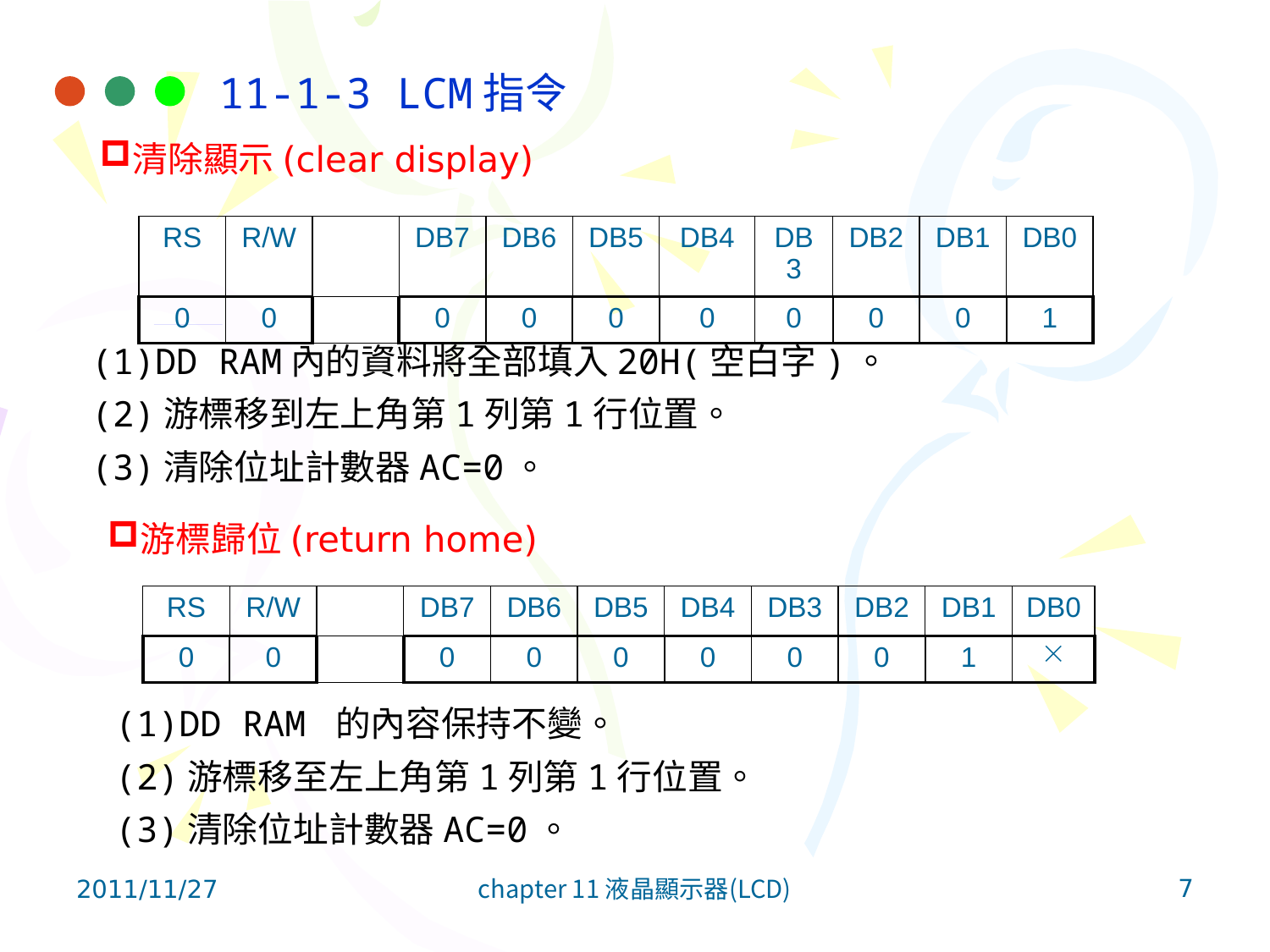

11-1-3 LCM指令

清除顯示(clear display)
| RS | R/W |  | DB7 | DB6 | DB5 | DB4 | DB3 | DB2 | DB1 | DB0 |
| --- | --- | --- | --- | --- | --- | --- | --- | --- | --- | --- |
| 0 | 0 |  | 0 | 0 | 0 | 0 | 0 | 0 | 0 | 1 |
(1)DD RAM內的資料將全部填入20H(空白字)。
(2)游標移到左上角第1列第1行位置。
(3)清除位址計數器AC=0。

游標歸位(return home)
| RS | R/W |  | DB7 | DB6 | DB5 | DB4 | DB3 | DB2 | DB1 | DB0 |
| --- | --- | --- | --- | --- | --- | --- | --- | --- | --- | --- |
| 0 | 0 |  | 0 | 0 | 0 | 0 | 0 | 0 | 1 | × |
(1)DD RAM 的內容保持不變。
(2)游標移至左上角第1列第1行位置。
(3)清除位址計數器AC=0。
7
2011/11/27
chapter 11 液晶顯示器(LCD)